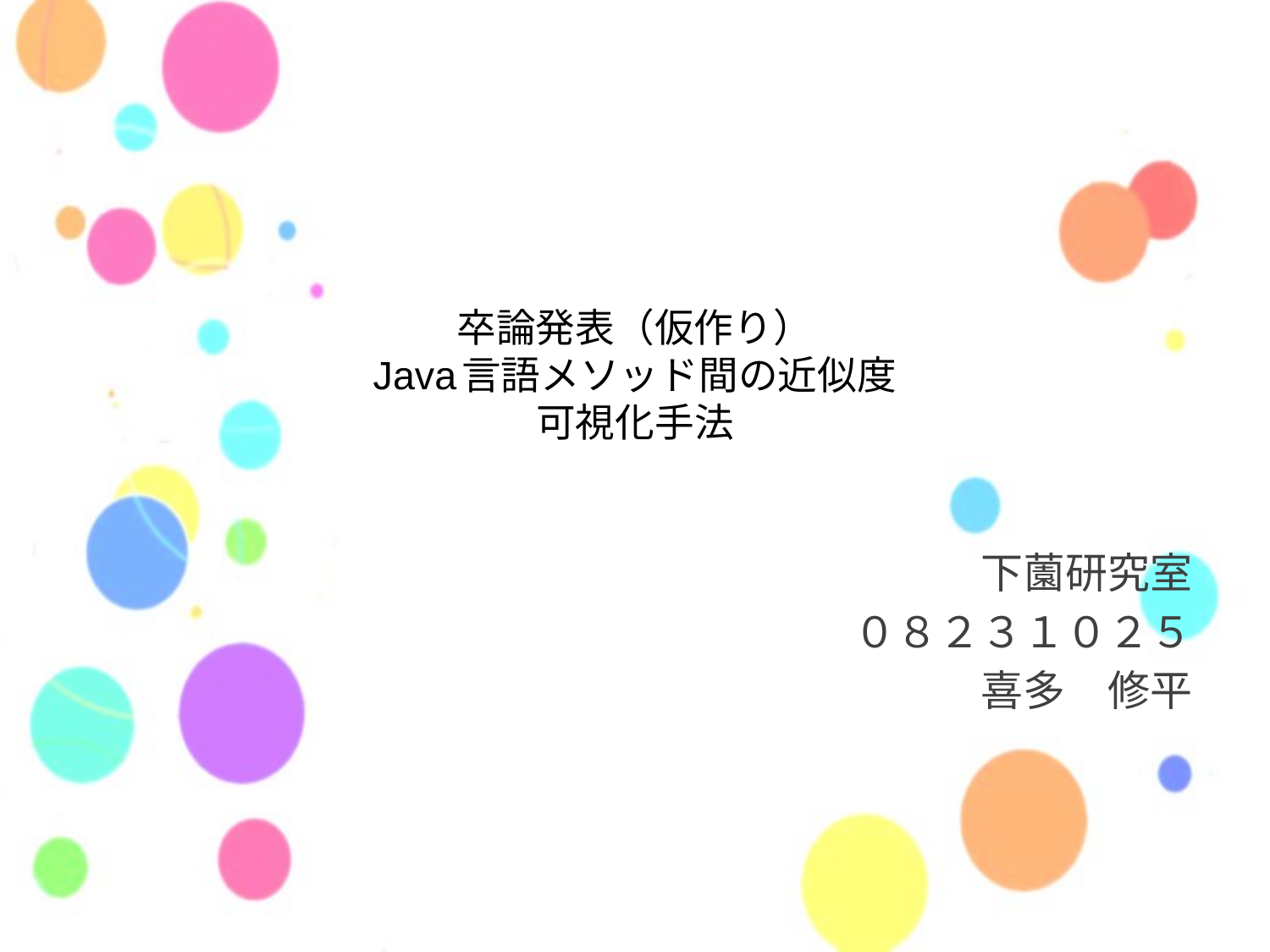

# 卒論発表（仮作り） Java言語メソッド間の近似度 可視化手法
下薗研究室
０８２３１０２５
喜多　修平